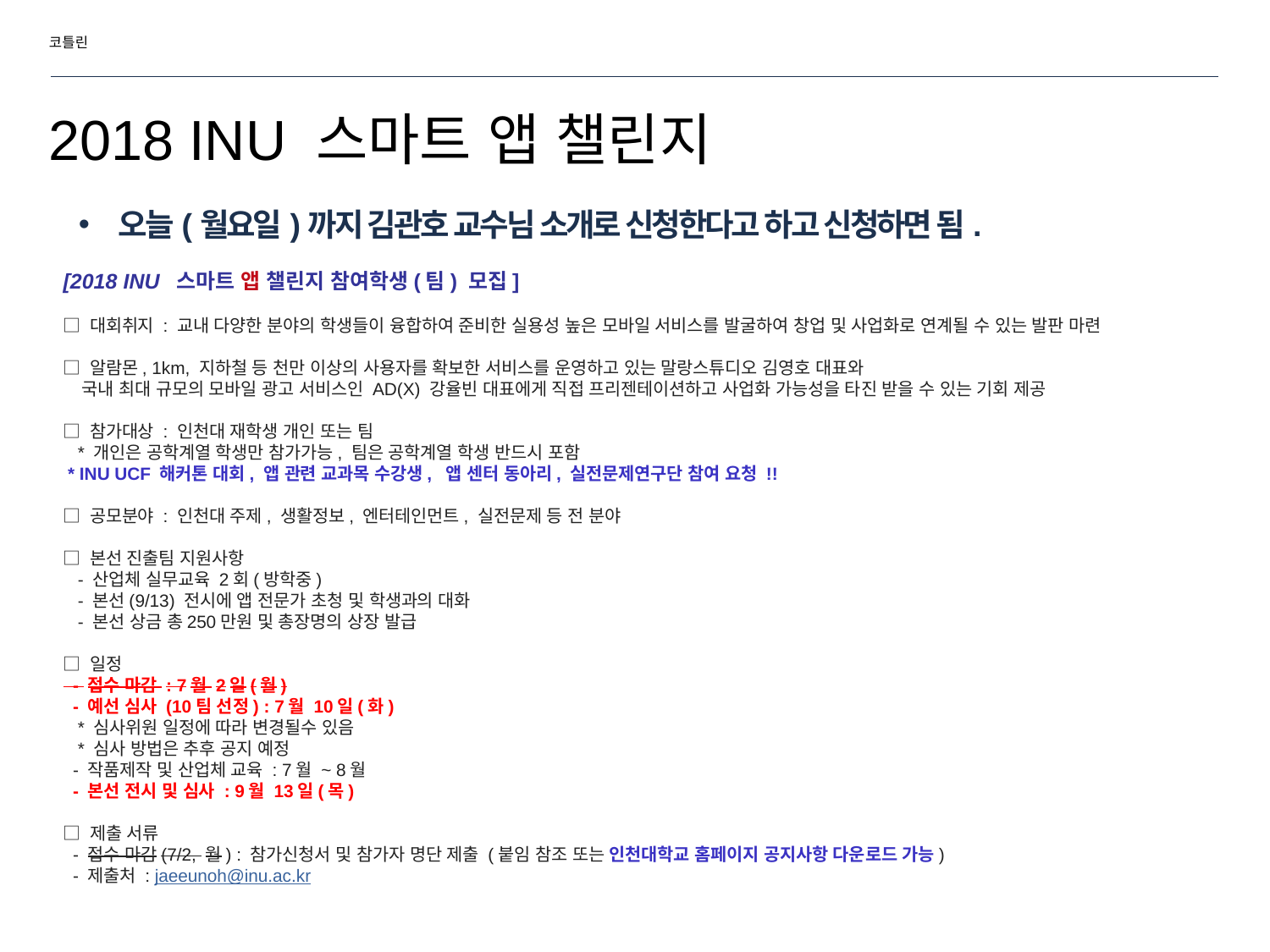

코틀린
# 2018 INU 스마트 앱 챌린지

오늘(월요일)까지 김관호 교수님 소개로 신청한다고 하고 신청하면 됨.

[2018 INU  스마트 앱 챌린지 참여학생(팀) 모집]

□ 대회취지 : 교내 다양한 분야의 학생들이 융합하여 준비한 실용성 높은 모바일 서비스를 발굴하여 창업 및 사업화로 연계될 수 있는 발판 마련

□ 알람몬, 1km, 지하철 등 천만 이상의 사용자를 확보한 서비스를 운영하고 있는 말랑스튜디오 김영호 대표와
   국내 최대 규모의 모바일 광고 서비스인 AD(X) 강율빈 대표에게 직접 프리젠테이션하고 사업화 가능성을 타진 받을 수 있는 기회 제공

□ 참가대상 : 인천대 재학생 개인 또는 팀
   * 개인은 공학계열 학생만 참가가능, 팀은 공학계열 학생 반드시 포함
 * INU UCF 해커톤 대회, 앱 관련 교과목 수강생,  앱 센터 동아리, 실전문제연구단 참여 요청 !!

□ 공모분야 : 인천대 주제, 생활정보, 엔터테인먼트, 실전문제 등 전 분야

□ 본선 진출팀 지원사항
   - 산업체 실무교육 2회(방학중)
   - 본선(9/13) 전시에 앱 전문가 초청 및 학생과의 대화
   - 본선 상금 총250만원 및 총장명의 상장 발급

□ 일정
  - 접수 마감 : 7월 2일(월)
  - 예선 심사 (10팀 선정) : 7월 10일(화)
   * 심사위원 일정에 따라 변경될수 있음
   * 심사 방법은 추후 공지 예정
  - 작품제작 및 산업체 교육 : 7월 ~ 8월
  - 본선 전시 및 심사 : 9월 13일(목)

□ 제출 서류
  - 접수 마감(7/2, 월) : 참가신청서 및 참가자 명단 제출 (붙임 참조 또는 인천대학교 홈페이지 공지사항 다운로드 가능)
  - 제출처 : jaeeunoh@inu.ac.kr